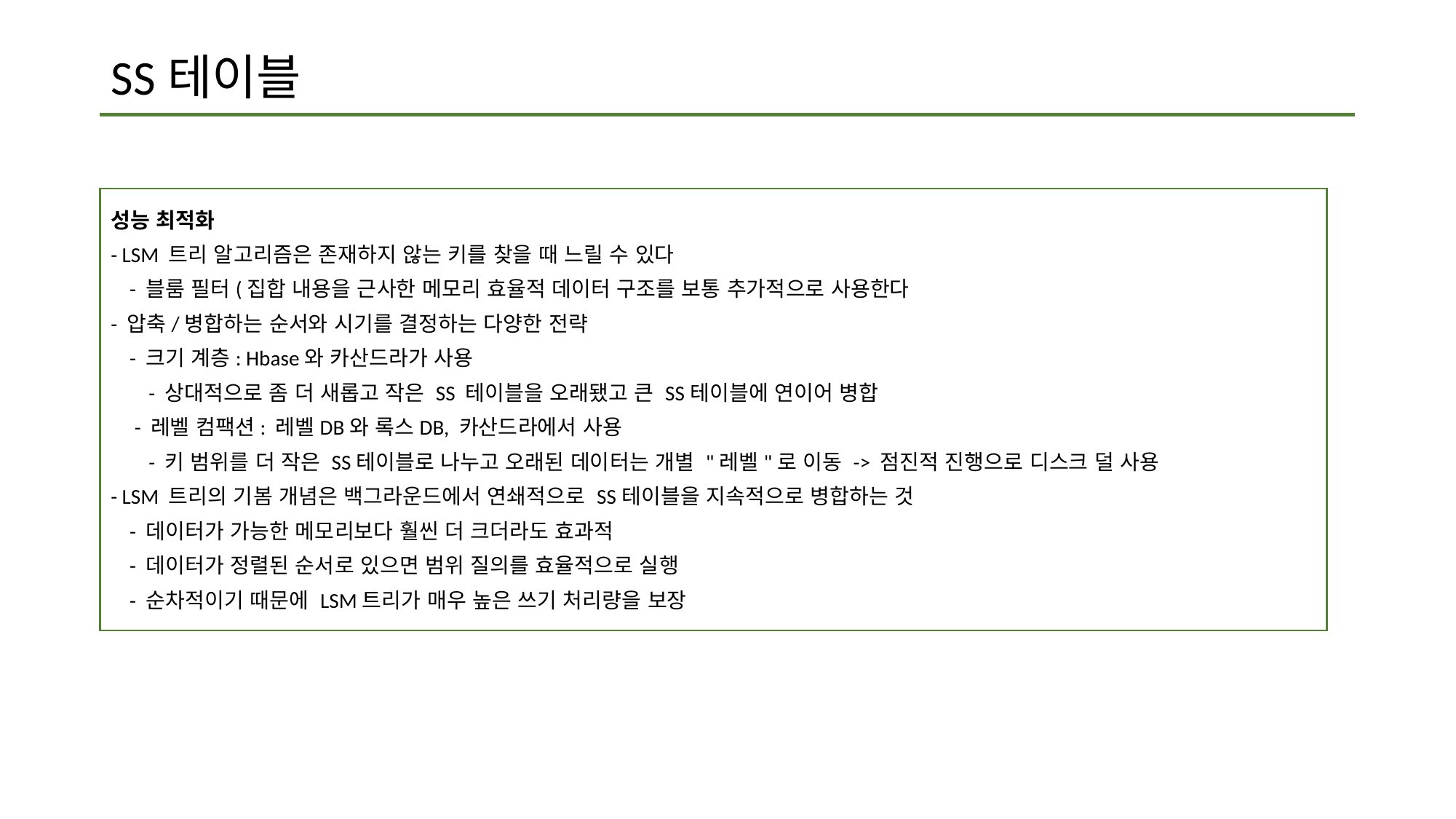

# SS테이블
성능 최적화
- LSM 트리 알고리즘은 존재하지 않는 키를 찾을 때 느릴 수 있다
    - 블룸 필터(집합 내용을 근사한 메모리 효율적 데이터 구조를 보통 추가적으로 사용한다
- 압축/병합하는 순서와 시기를 결정하는 다양한 전략
    - 크기 계층: Hbase와 카산드라가 사용
        - 상대적으로 좀 더 새롭고 작은 SS 테이블을 오래됐고 큰 SS테이블에 연이어 병합
     - 레벨 컴팩션: 레벨DB와 록스DB, 카산드라에서 사용
        - 키 범위를 더 작은 SS테이블로 나누고 오래된 데이터는 개별 "레벨"로 이동 -> 점진적 진행으로 디스크 덜 사용
- LSM 트리의 기봄 개념은 백그라운드에서 연쇄적으로 SS테이블을 지속적으로 병합하는 것
    - 데이터가 가능한 메모리보다 훨씬 더 크더라도 효과적
    - 데이터가 정렬된 순서로 있으면 범위 질의를 효율적으로 실행
    - 순차적이기 때문에 LSM트리가 매우 높은 쓰기 처리량을 보장